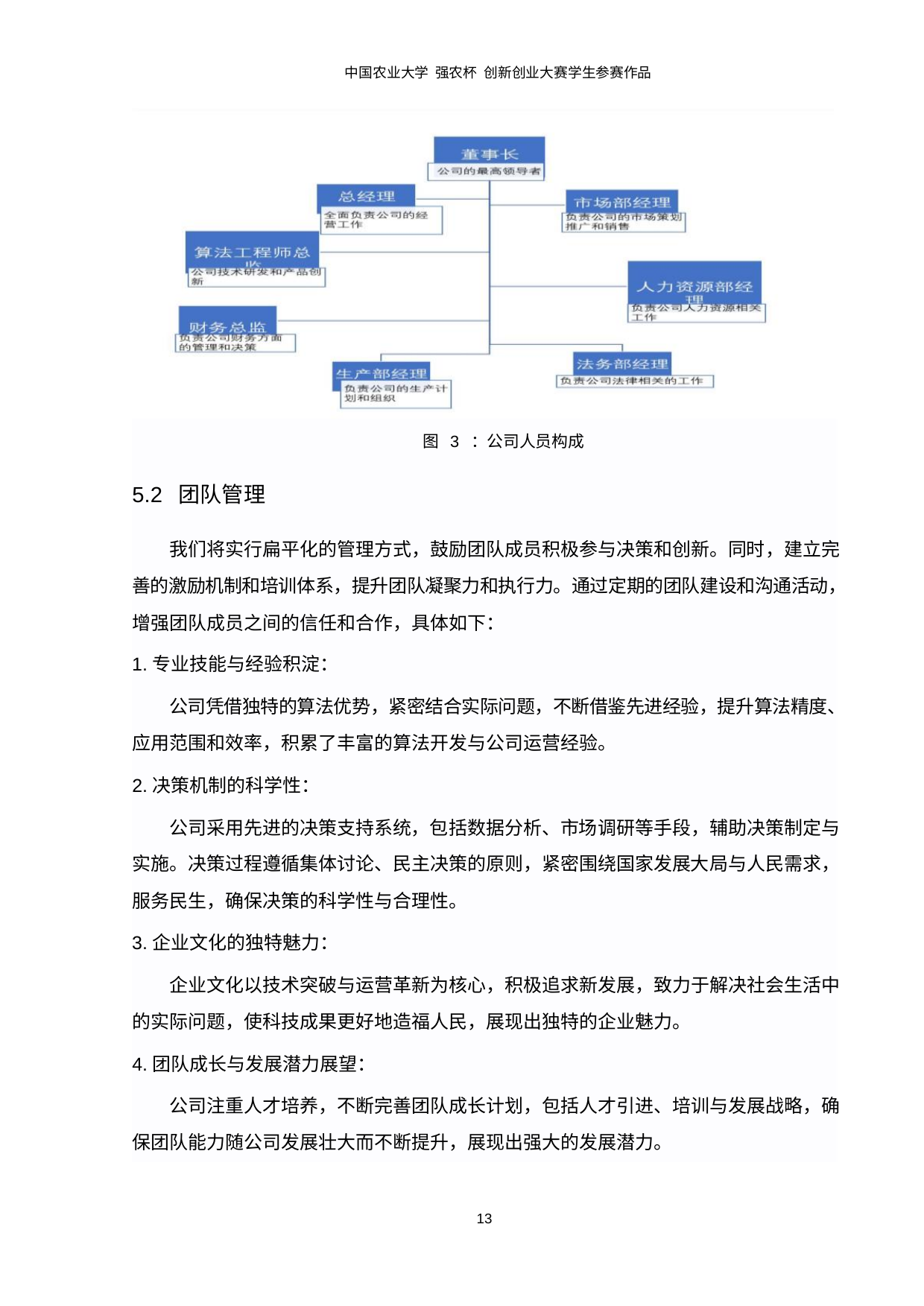

中国农业大学 强农杯 创新创业大赛学生参赛作品

图 3 ：公司人员构成
5.2 团队管理
我们将实行扁平化的管理方式，鼓励团队成员积极参与决策和创新。同时，建立完
善的激励机制和培训体系，提升团队凝聚力和执行力。通过定期的团队建设和沟通活动，
增强团队成员之间的信任和合作，具体如下：
1.专业技能与经验积淀：
公司凭借独特的算法优势，紧密结合实际问题，不断借鉴先进经验，提升算法精度、
应用范围和效率，积累了丰富的算法开发与公司运营经验。
2.决策机制的科学性：
公司采用先进的决策支持系统，包括数据分析、市场调研等手段，辅助决策制定与
实施。决策过程遵循集体讨论、民主决策的原则，紧密围绕国家发展大局与人民需求，
服务民生，确保决策的科学性与合理性。
3.企业文化的独特魅力：
企业文化以技术突破与运营革新为核心，积极追求新发展，致力于解决社会生活中
的实际问题，使科技成果更好地造福人民，展现出独特的企业魅力。
4.团队成长与发展潜力展望：
公司注重人才培养，不断完善团队成长计划，包括人才引进、培训与发展战略，确
保团队能力随公司发展壮大而不断提升，展现出强大的发展潜力。
13